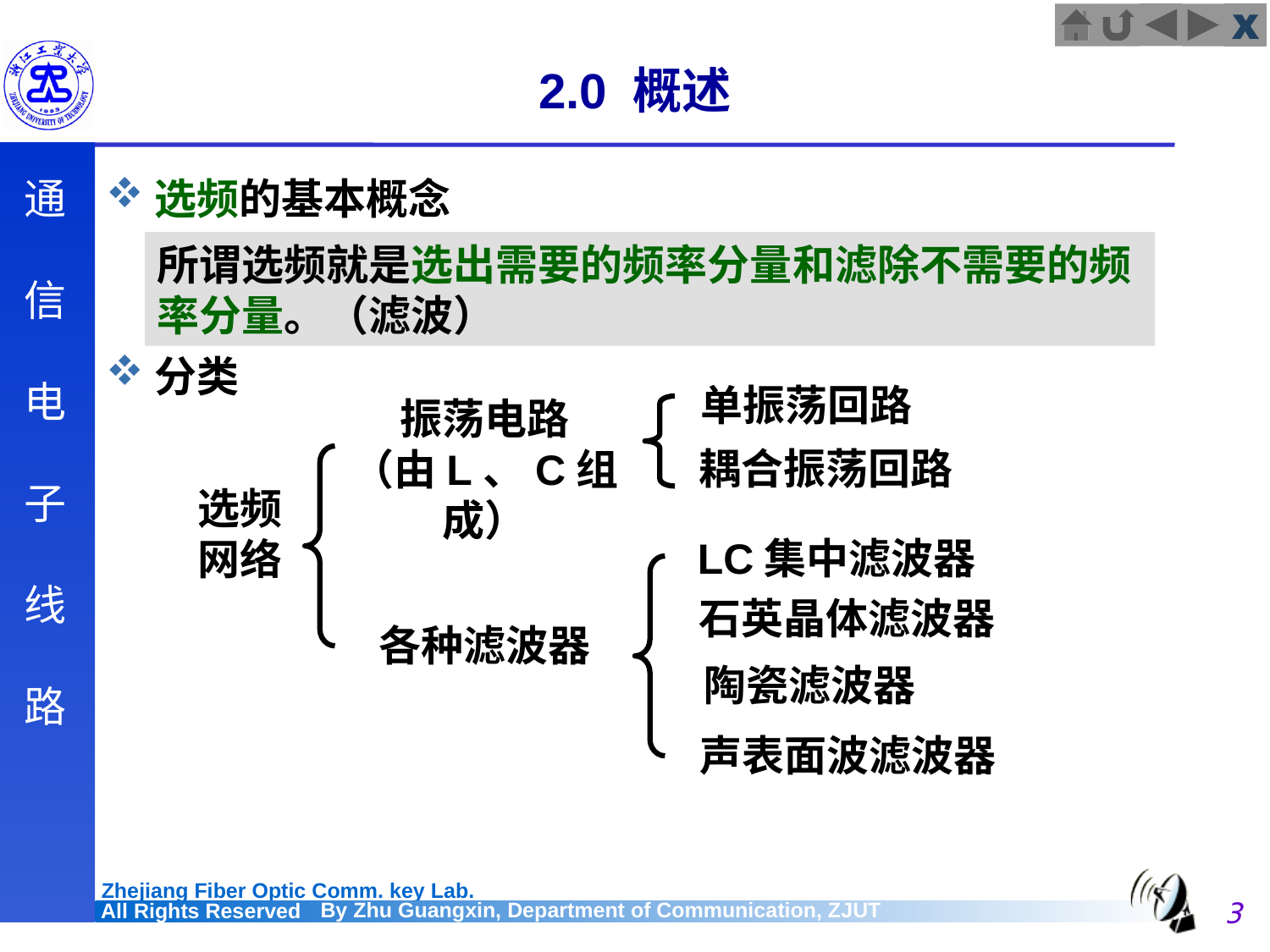

# 2.0 概述
选频的基本概念

分类
所谓选频就是选出需要的频率分量和滤除不需要的频率分量。（滤波）
单振荡回路
振荡电路
（由L、C组成）

耦合振荡回路

选频
网络
LC集中滤波器

石英晶体滤波器
各种滤波器
陶瓷滤波器
声表面波滤波器